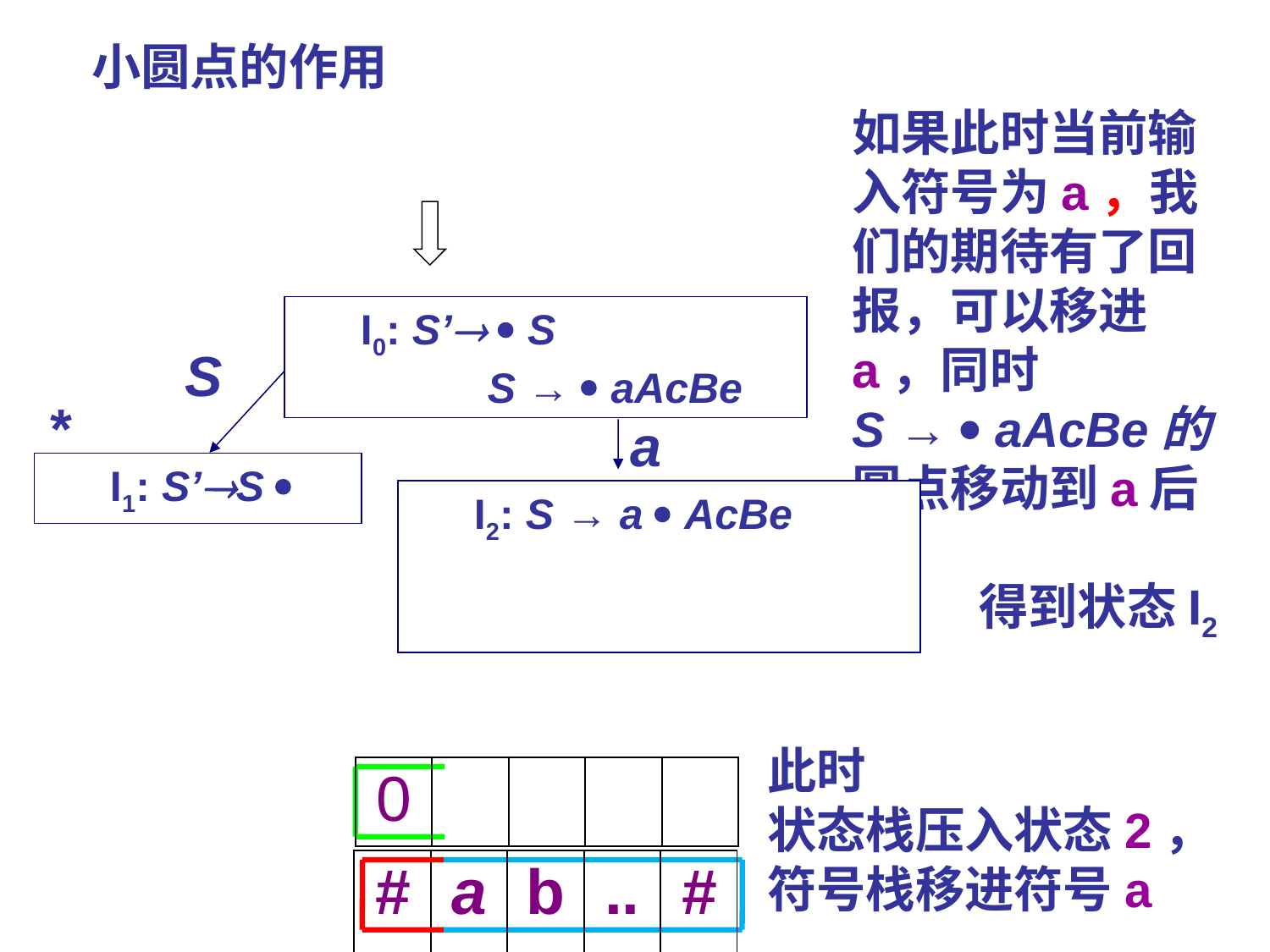

小圆点的作用
如果此时当前输入符号为a，我们的期待有了回报，可以移进a，同时
S → • aAcBe的圆点移动到a后面，
	得到状态I2

I0: S’→ • S
	S → • aAcBe
S

*
a

I1: S’→S •
I2: S → a • AcBe

此时
状态栈压入状态2，符号栈移进符号a

| 0 |  |  |  |  |
| --- | --- | --- | --- | --- |
| # | a | b | ... | # |
| --- | --- | --- | --- | --- |